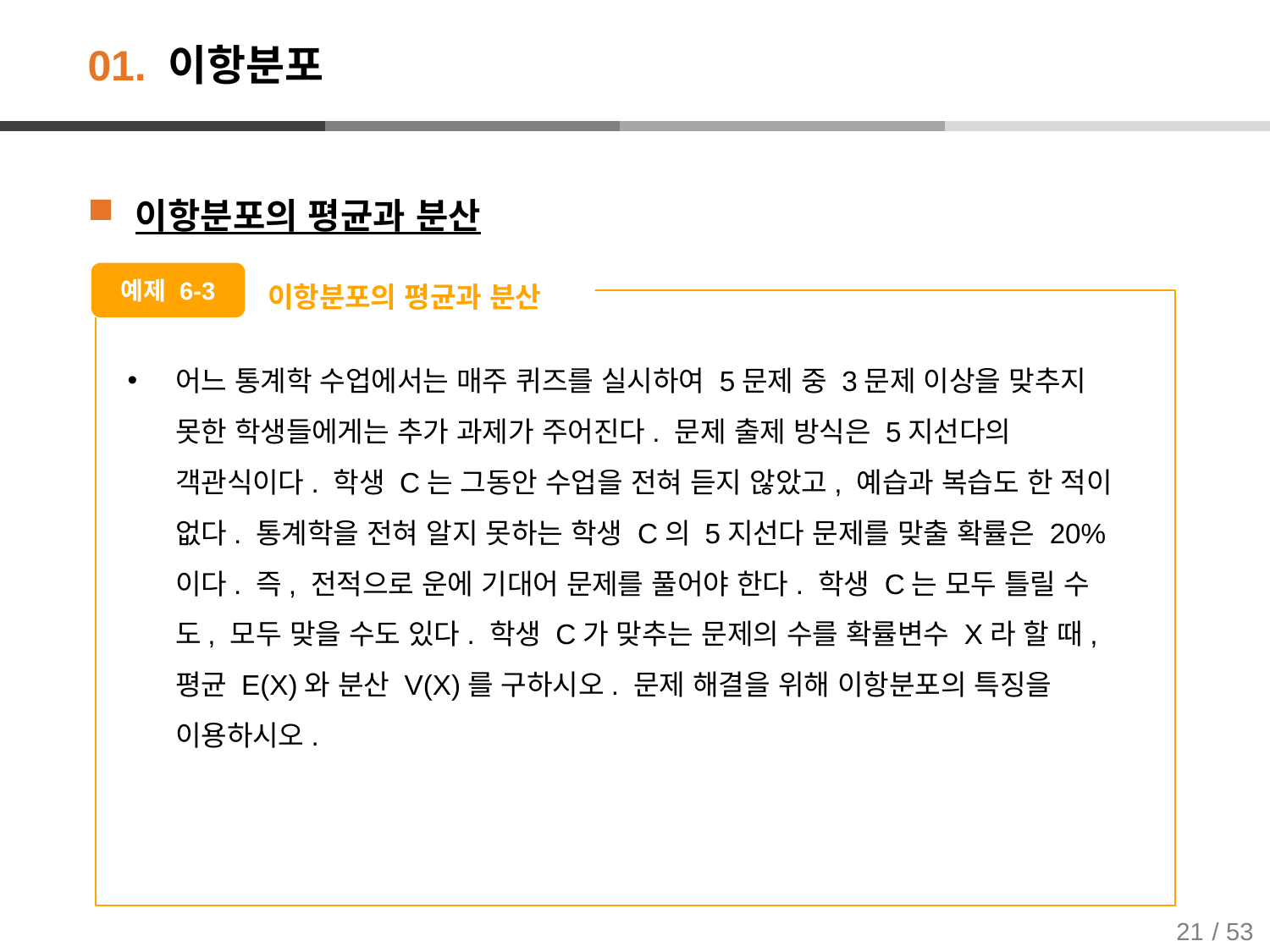

# 01. 이항분포
이항분포의 평균과 분산
이항분포의 평균과 분산

예제 6-3

어느 통계학 수업에서는 매주 퀴즈를 실시하여 5문제 중 3문제 이상을 맞추지 못한 학생들에게는 추가 과제가 주어진다. 문제 출제 방식은 5지선다의 객관식이다. 학생 C는 그동안 수업을 전혀 듣지 않았고, 예습과 복습도 한 적이 없다. 통계학을 전혀 알지 못하는 학생 C의 5지선다 문제를 맞출 확률은 20%이다. 즉, 전적으로 운에 기대어 문제를 풀어야 한다. 학생 C는 모두 틀릴 수도, 모두 맞을 수도 있다. 학생 C가 맞추는 문제의 수를 확률변수 X라 할 때, 평균 E(X)와 분산 V(X)를 구하시오. 문제 해결을 위해 이항분포의 특징을 이용하시오.